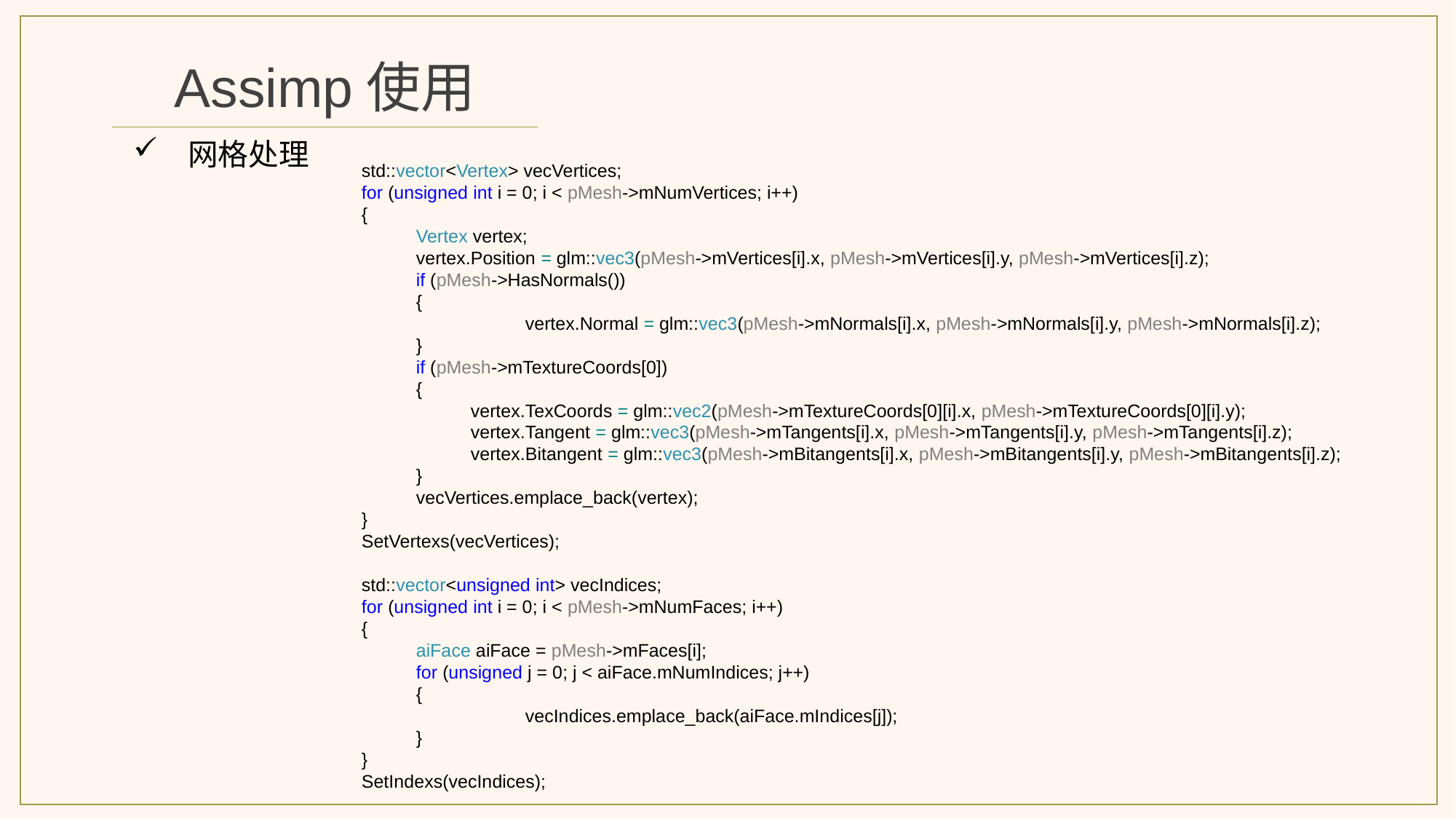

Assimp使用
网格处理
std::vector<Vertex> vecVertices;
for (unsigned int i = 0; i < pMesh->mNumVertices; i++)
{
Vertex vertex;
vertex.Position = glm::vec3(pMesh->mVertices[i].x, pMesh->mVertices[i].y, pMesh->mVertices[i].z);
if (pMesh->HasNormals())
{
	vertex.Normal = glm::vec3(pMesh->mNormals[i].x, pMesh->mNormals[i].y, pMesh->mNormals[i].z);
}
if (pMesh->mTextureCoords[0])
{
vertex.TexCoords = glm::vec2(pMesh->mTextureCoords[0][i].x, pMesh->mTextureCoords[0][i].y);
vertex.Tangent = glm::vec3(pMesh->mTangents[i].x, pMesh->mTangents[i].y, pMesh->mTangents[i].z);
vertex.Bitangent = glm::vec3(pMesh->mBitangents[i].x, pMesh->mBitangents[i].y, pMesh->mBitangents[i].z);
}
vecVertices.emplace_back(vertex);
}
SetVertexs(vecVertices);

std::vector<unsigned int> vecIndices;
for (unsigned int i = 0; i < pMesh->mNumFaces; i++)
{
aiFace aiFace = pMesh->mFaces[i];
for (unsigned j = 0; j < aiFace.mNumIndices; j++)
{
	vecIndices.emplace_back(aiFace.mIndices[j]);
}
}
SetIndexs(vecIndices);